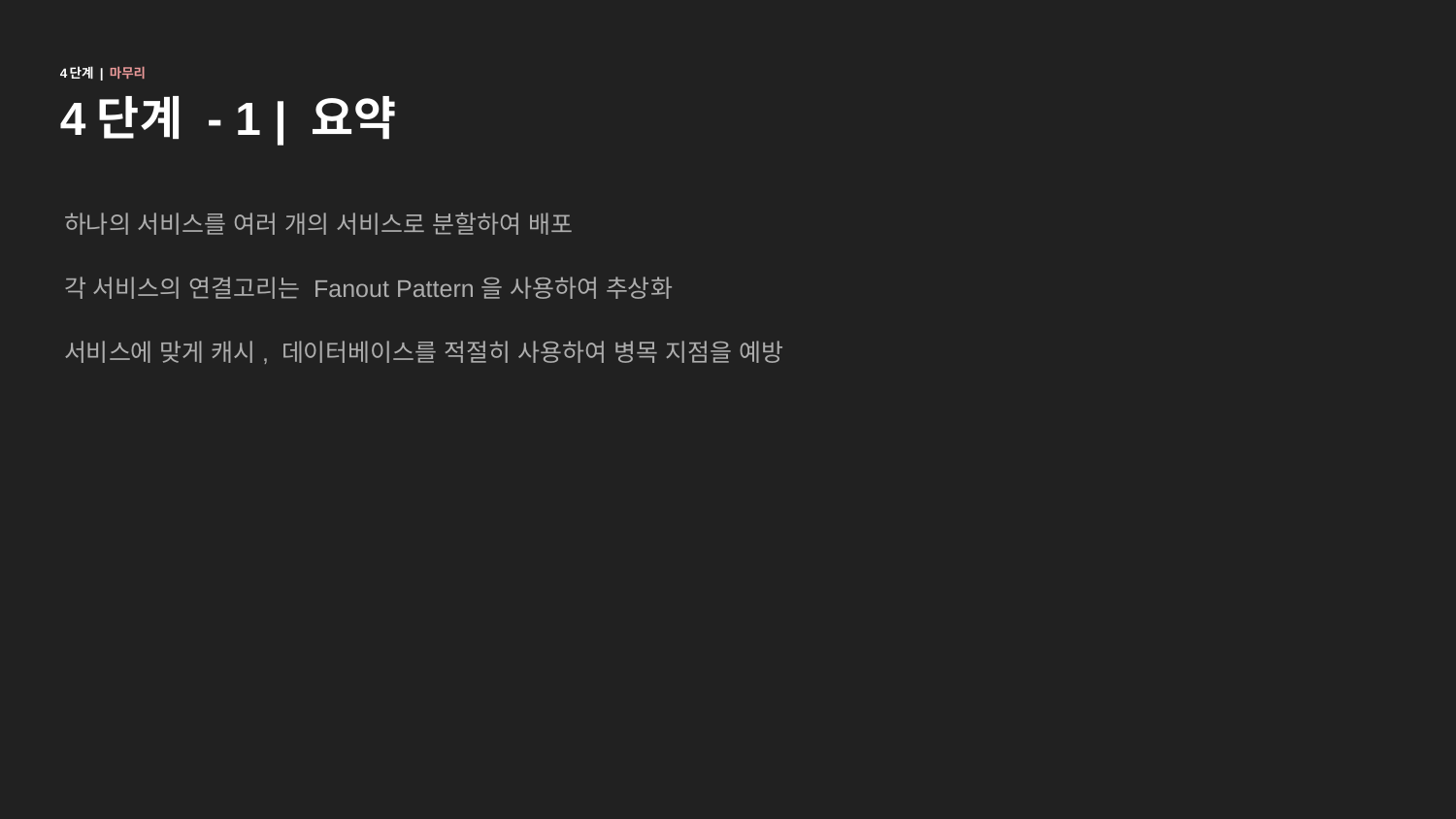

4단계 | 마무리
# 4단계 - 1 | 요약
하나의 서비스를 여러 개의 서비스로 분할하여 배포
각 서비스의 연결고리는 Fanout Pattern을 사용하여 추상화
서비스에 맞게 캐시, 데이터베이스를 적절히 사용하여 병목 지점을 예방